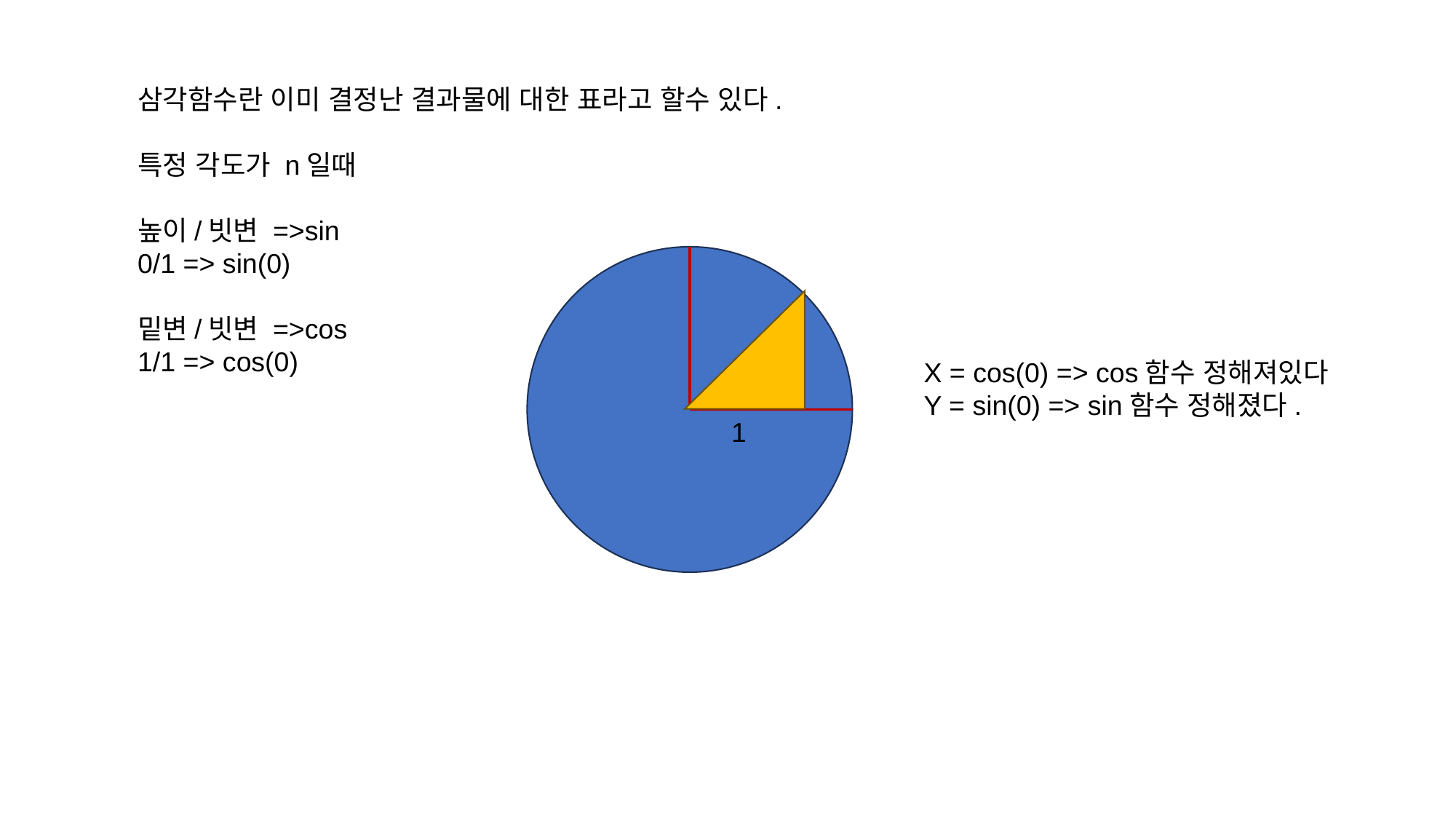

삼각함수란 이미 결정난 결과물에 대한 표라고 할수 있다.

특정 각도가 n일때

높이/빗변 =>sin
0/1 => sin(0)

밑변/빗변 =>cos
1/1 => cos(0)

X = cos(0) => cos함수 정해져있다
Y = sin(0) => sin함수 정해졌다.
1